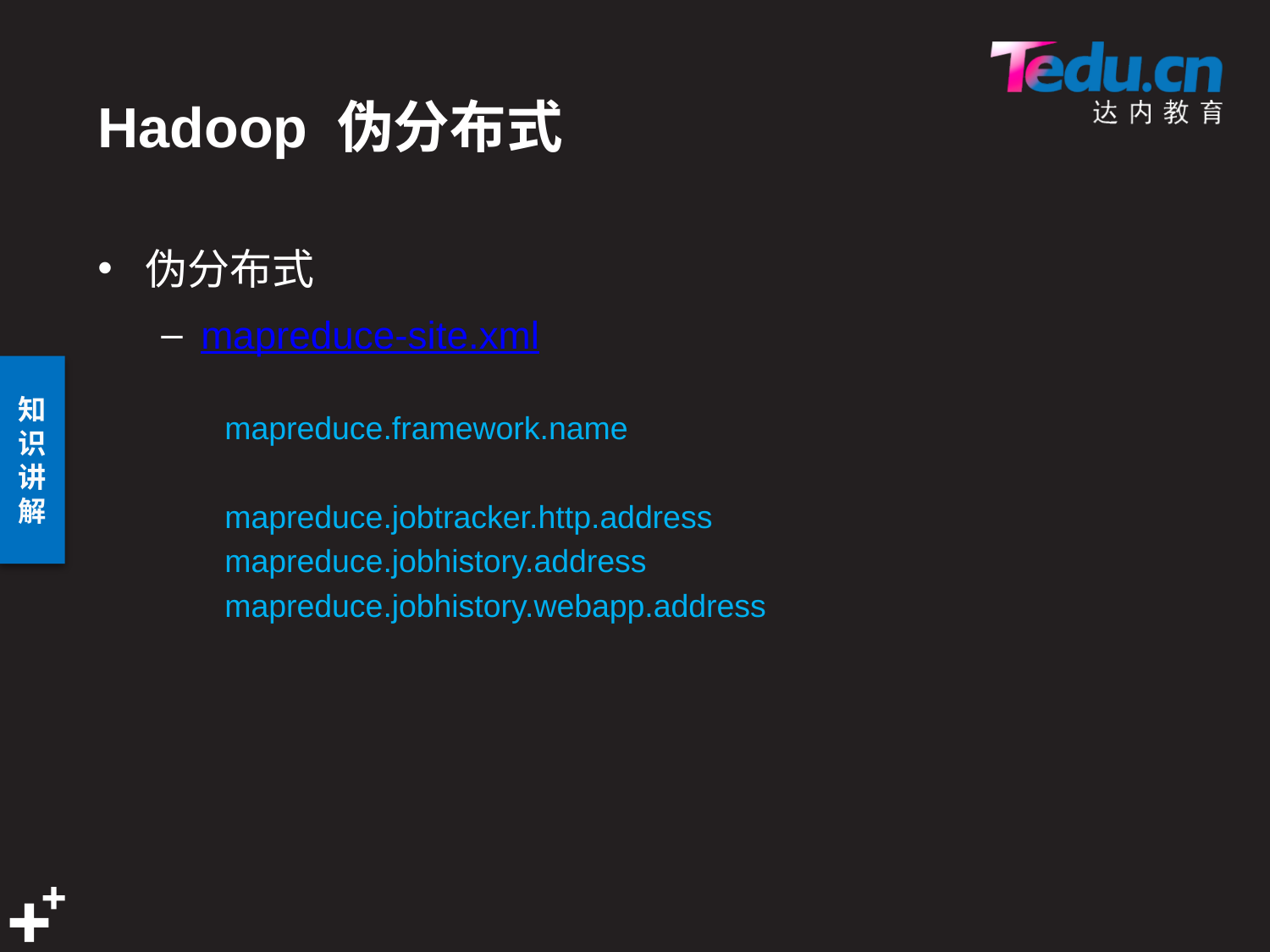

# Hadoop 伪分布式
伪分布式
mapreduce-site.xml

mapreduce.framework.name

mapreduce.jobtracker.http.address
mapreduce.jobhistory.address
mapreduce.jobhistory.webapp.address